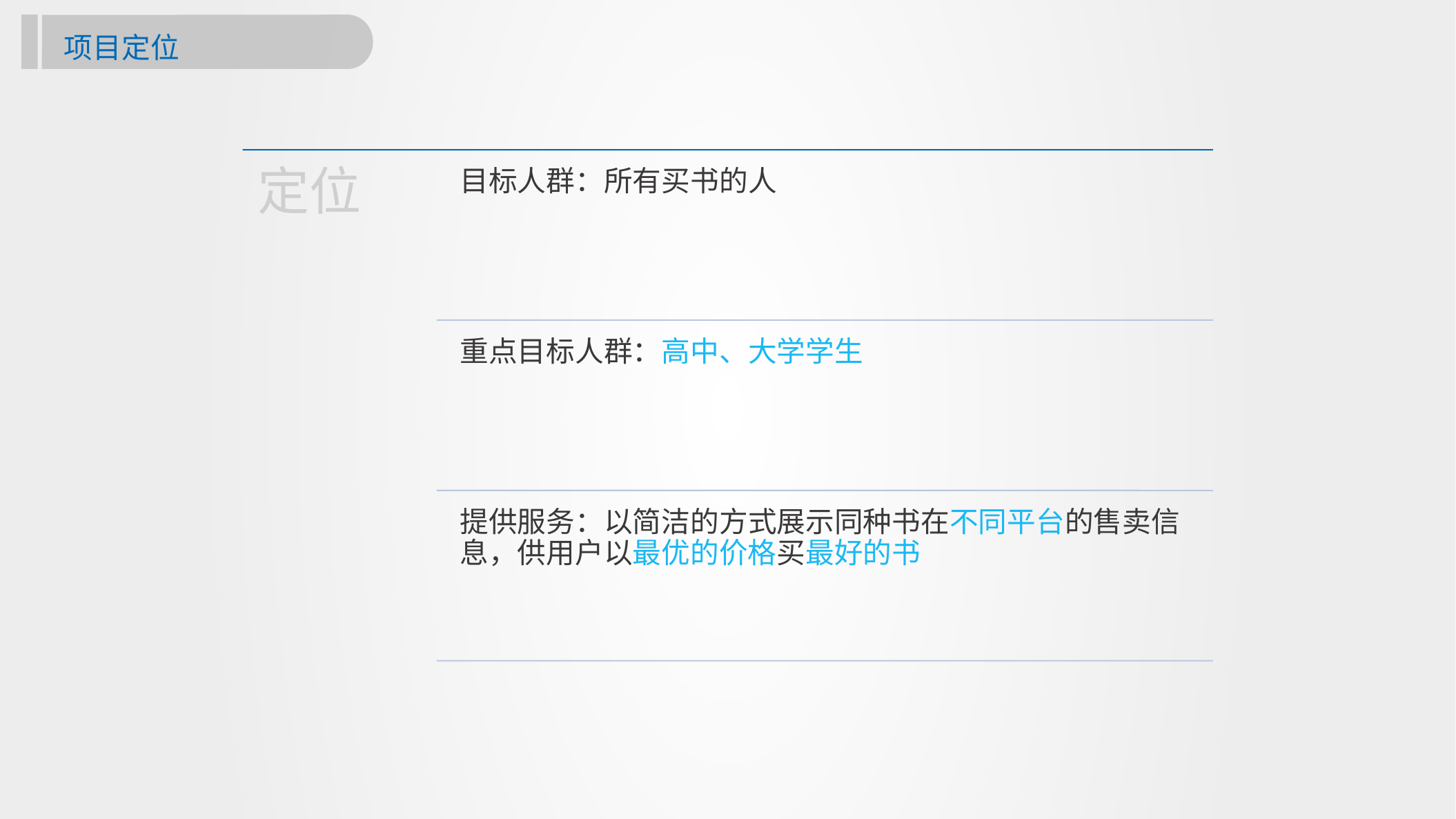

项目定位
定位
目标人群：所有买书的人
重点目标人群：高中、大学学生
提供服务：以简洁的方式展示同种书在不同平台的售卖信息，供用户以最优的价格买最好的书